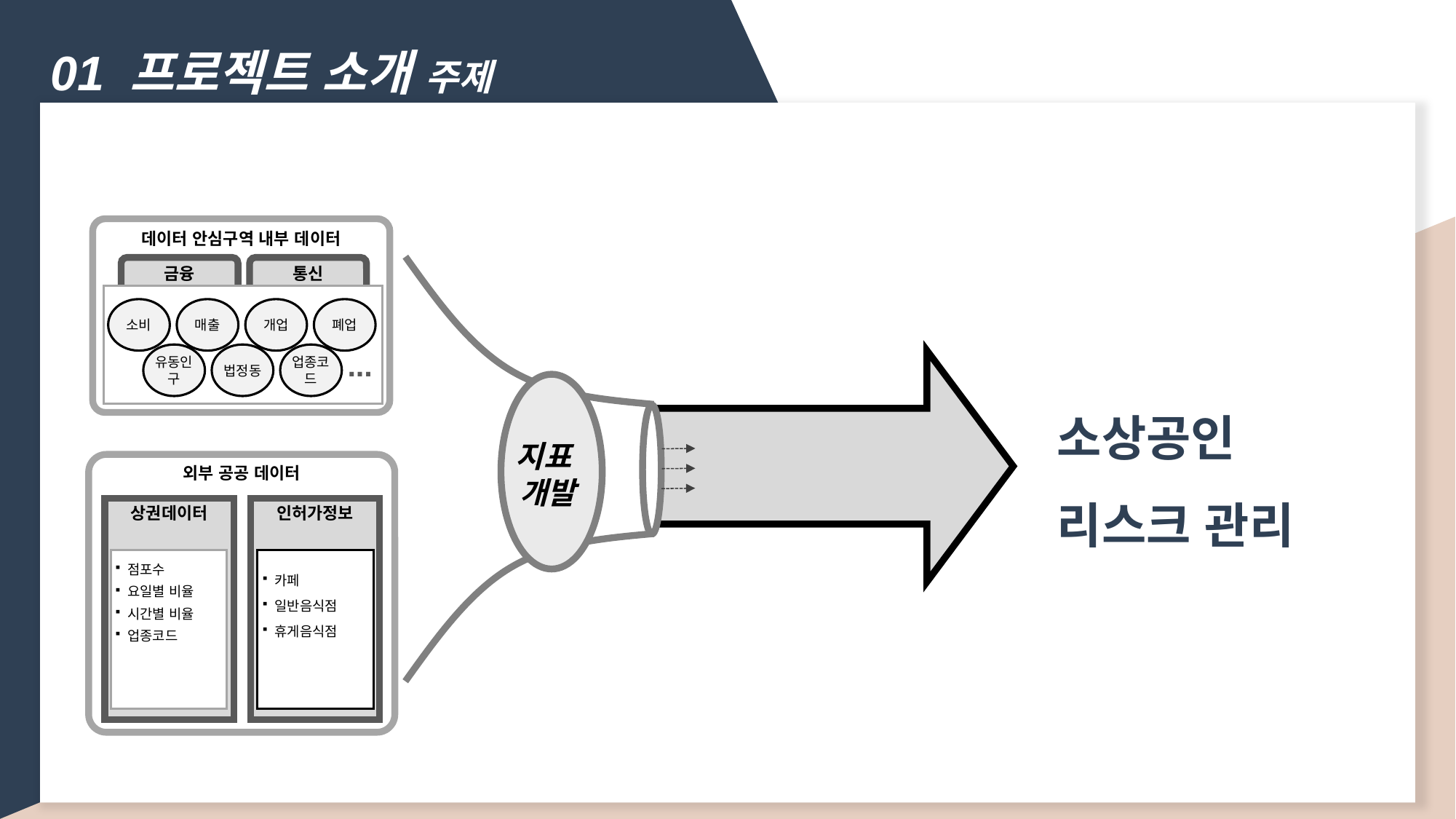

01 프로젝트 소개 주제
데이터 안심구역 내부 데이터

금융
통신

소비
매출
개업
폐업
유동인구
법정동
업종코드
...

지표
개발

소상공인
리스크 관리
외부 공공 데이터

인허가정보
상권데이터

 점포수
 요일별 비율
 시간별 비율
 업종코드
 카페
 일반음식점
 휴게음식점